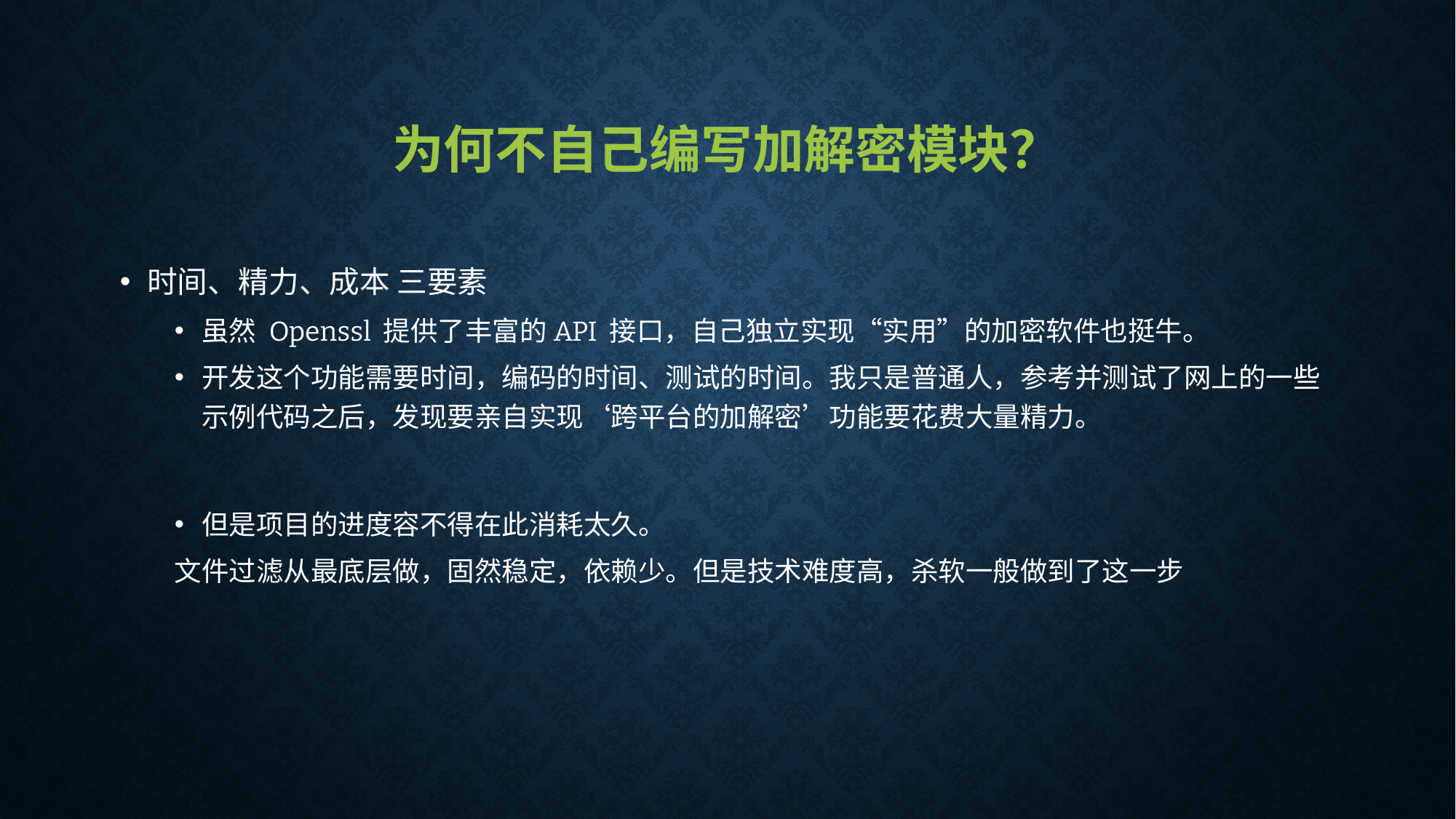

# 为何不自己编写加解密模块？
时间、精力、成本 三要素
虽然 Openssl 提供了丰富的API 接口，自己独立实现“实用”的加密软件也挺牛。
开发这个功能需要时间，编码的时间、测试的时间。我只是普通人，参考并测试了网上的一些示例代码之后，发现要亲自实现‘跨平台的加解密’功能要花费大量精力。

但是项目的进度容不得在此消耗太久。
文件过滤从最底层做，固然稳定，依赖少。但是技术难度高，杀软一般做到了这一步